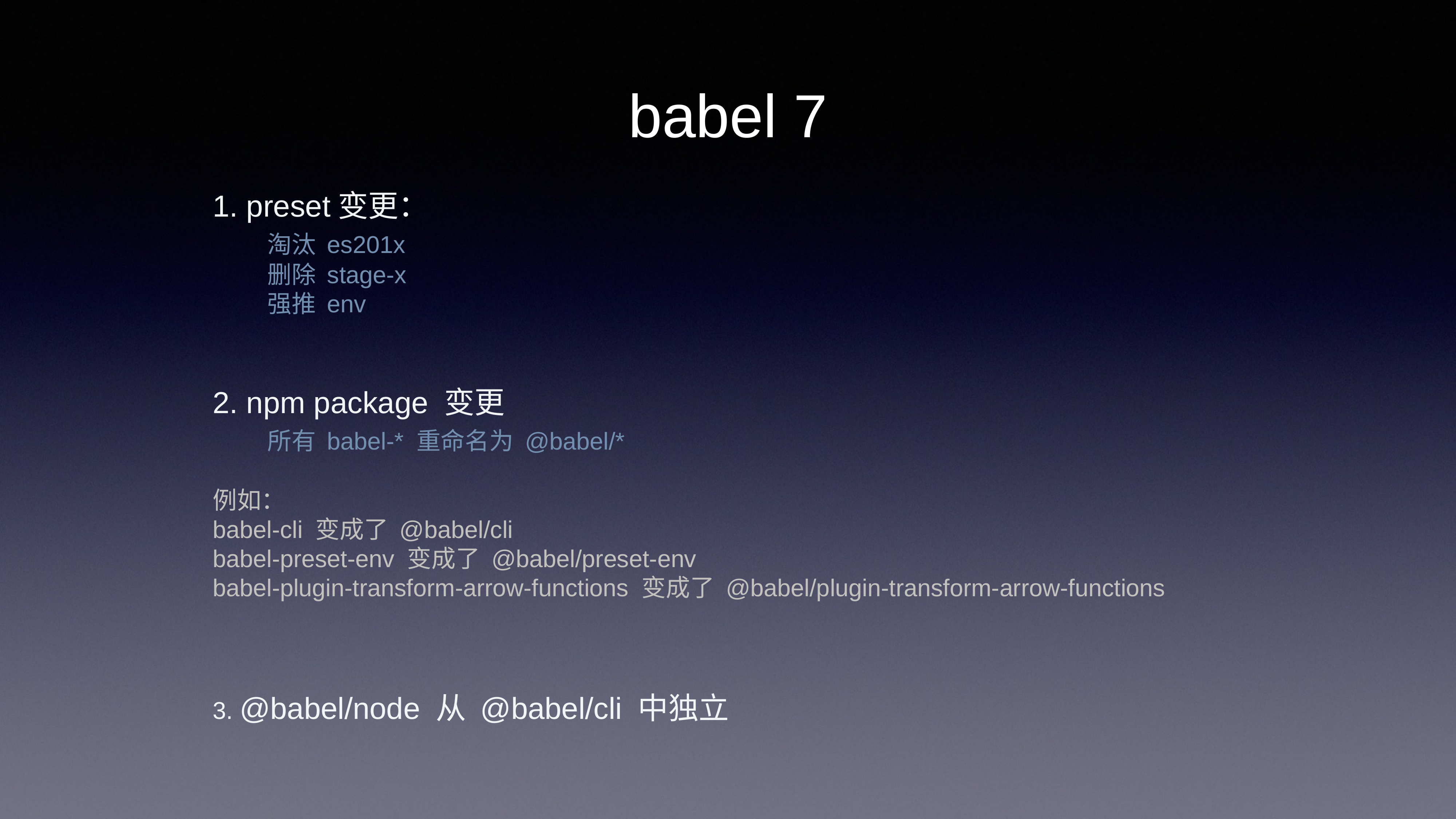

babel 7
1. preset变更：
	淘汰 es201x
	删除 stage-x
	强推 env

2. npm package 变更
	所有 babel-* 重命名为 @babel/*

例如：
babel-cli 变成了 @babel/cli
babel-preset-env 变成了 @babel/preset-env
babel-plugin-transform-arrow-functions 变成了 @babel/plugin-transform-arrow-functions

3. @babel/node 从 @babel/cli 中独立